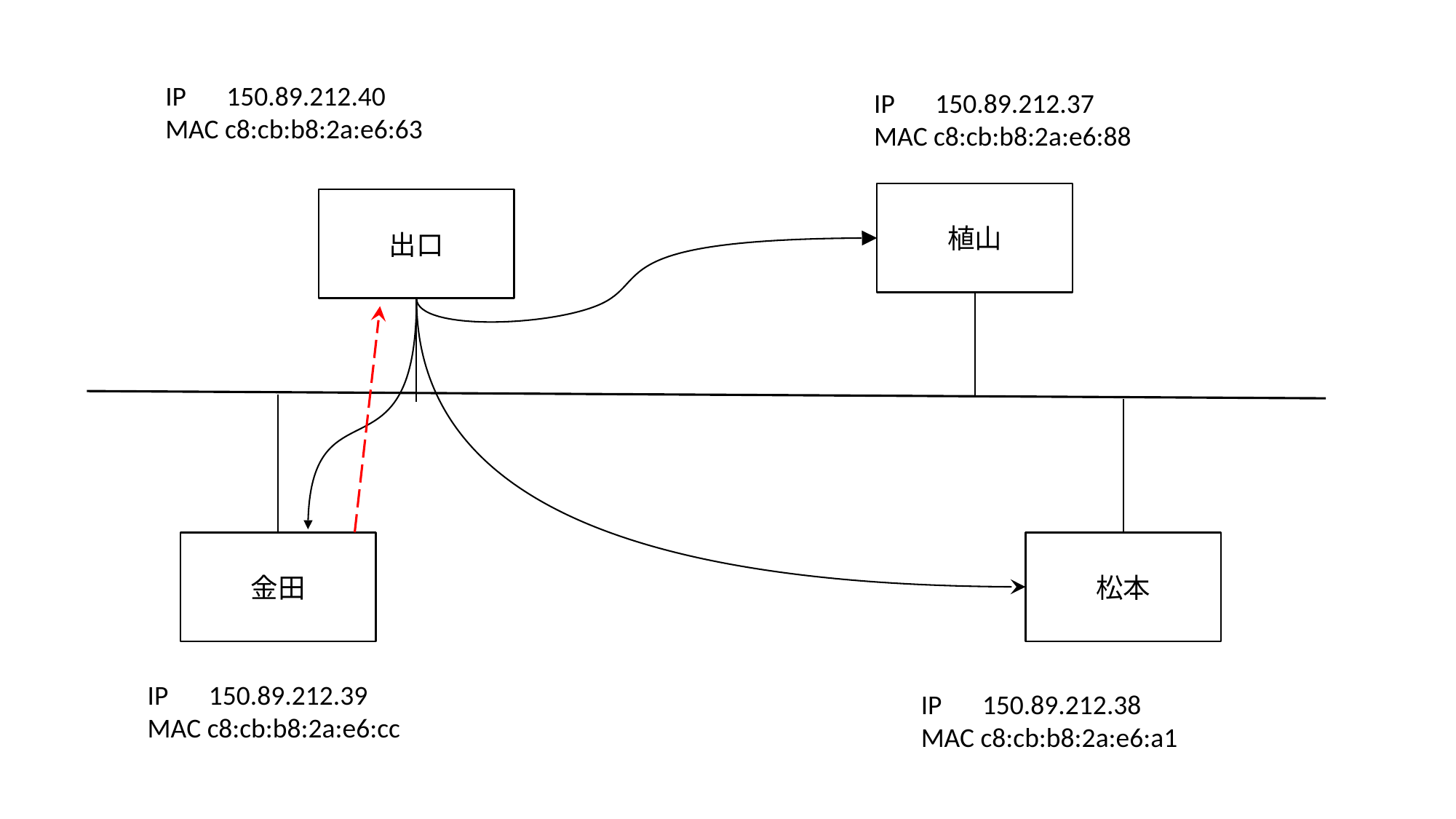

IP　150.89.212.40
MAC c8:cb:b8:2a:e6:63
IP　150.89.212.37
MAC c8:cb:b8:2a:e6:88

植山

出口

金田

松本

IP　150.89.212.39
MAC c8:cb:b8:2a:e6:cc
IP　150.89.212.38
MAC c8:cb:b8:2a:e6:a1